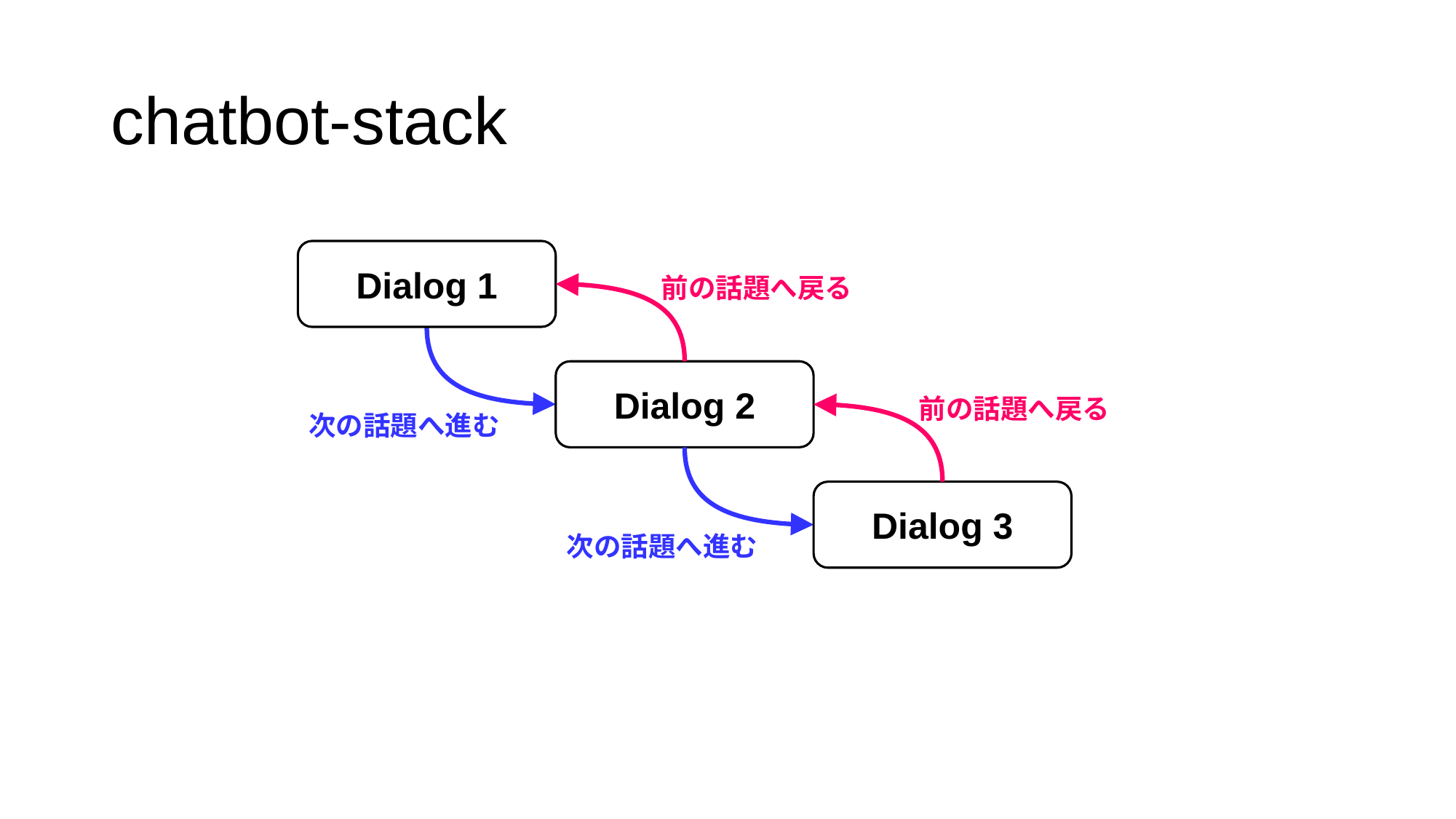

# chatbot-stack
Dialog 1
前の話題へ戻る
Dialog 2
前の話題へ戻る
次の話題へ進む
Dialog 3
次の話題へ進む